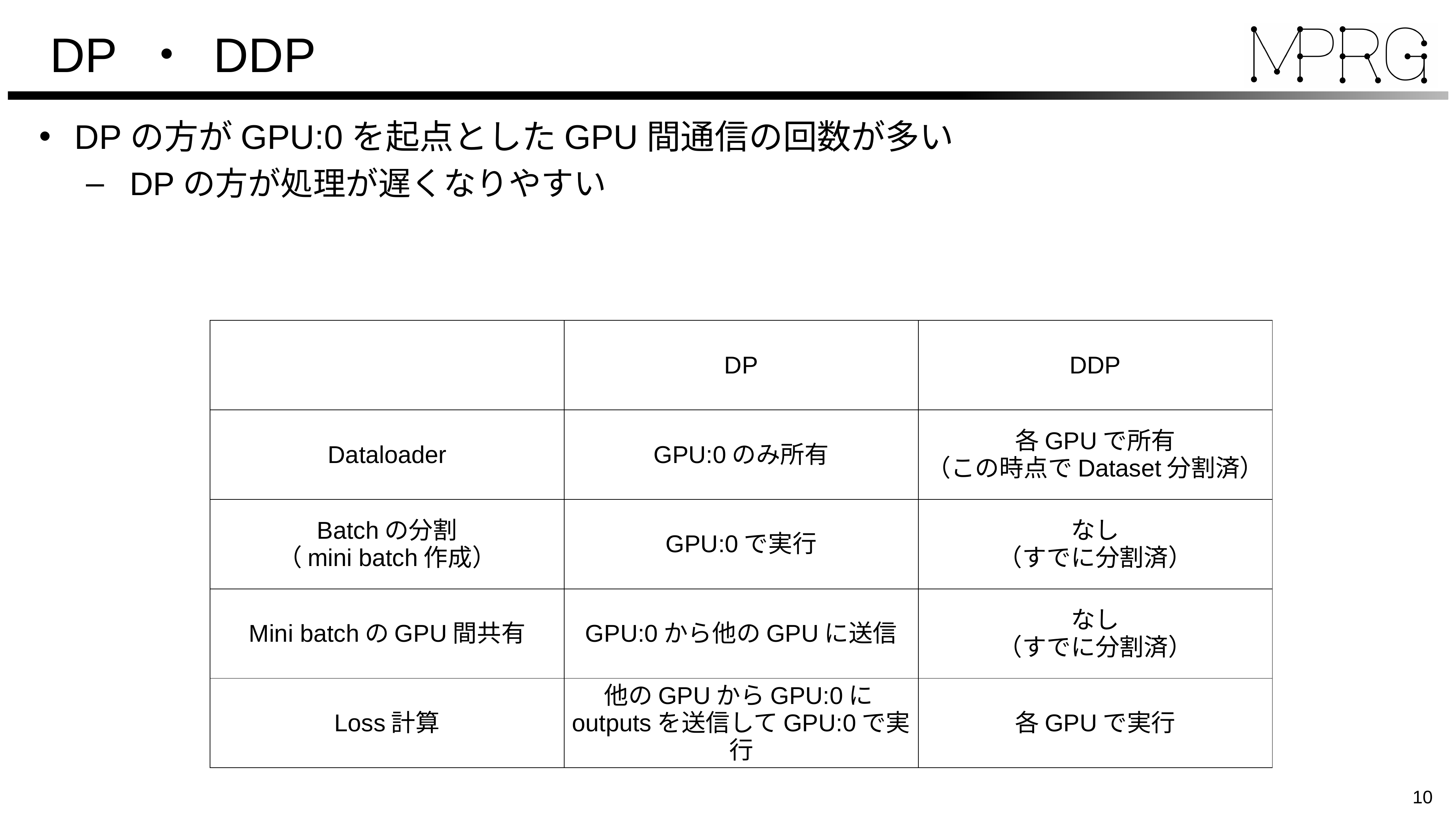

# DP ・ DDP
DPの方がGPU:0を起点としたGPU間通信の回数が多い
DPの方が処理が遅くなりやすい
|  | DP | DDP |
| --- | --- | --- |
| Dataloader | GPU:0のみ所有 | 各GPUで所有 （この時点でDataset分割済） |
| Batchの分割 （mini batch作成） | GPU:0で実行 | なし （すでに分割済） |
| Mini batchのGPU間共有 | GPU:0から他のGPUに送信 | なし （すでに分割済） |
| Loss計算 | 他のGPUからGPU:0にoutputsを送信してGPU:0で実行 | 各GPUで実行 |